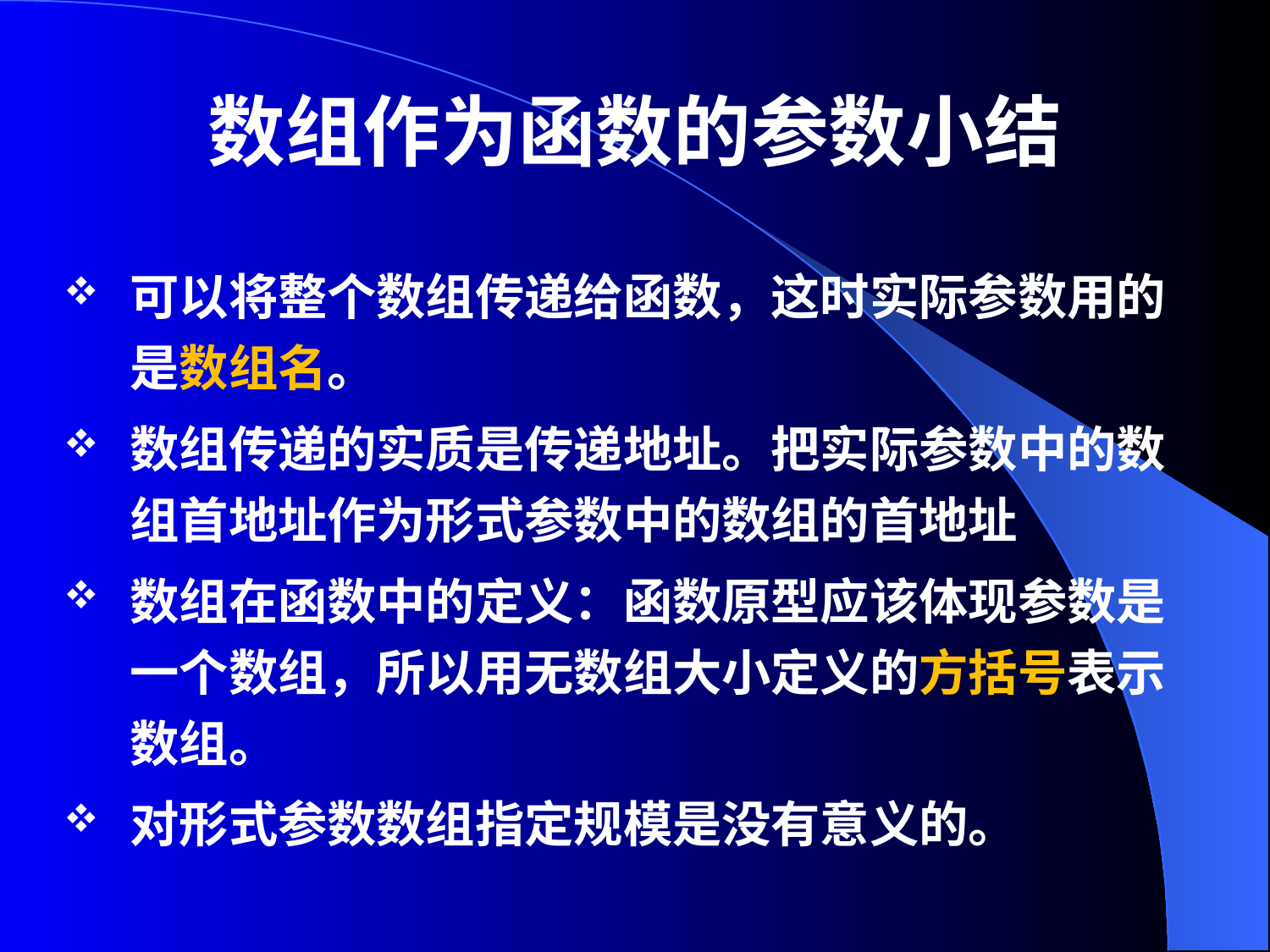

# 数组作为函数的参数小结
可以将整个数组传递给函数，这时实际参数用的是数组名。
数组传递的实质是传递地址。把实际参数中的数组首地址作为形式参数中的数组的首地址
数组在函数中的定义：函数原型应该体现参数是一个数组，所以用无数组大小定义的方括号表示数组。
对形式参数数组指定规模是没有意义的。